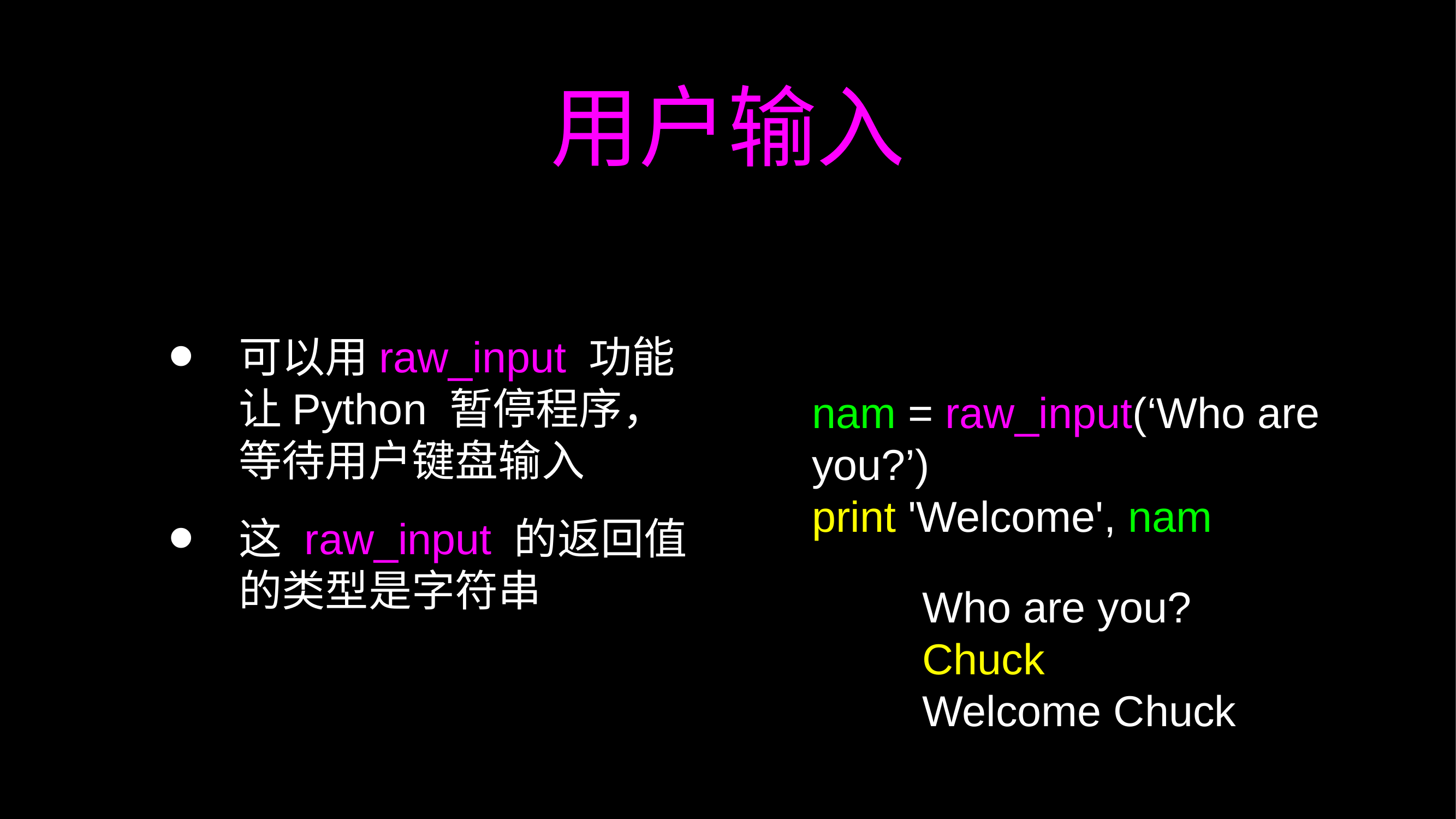

# 用户输入
可以用raw_input 功能让Python 暂停程序，等待用户键盘输入
这 raw_input 的返回值的类型是字符串
nam = raw_input(‘Who are you?’)
print 'Welcome', nam
Who are you? Chuck
Welcome Chuck